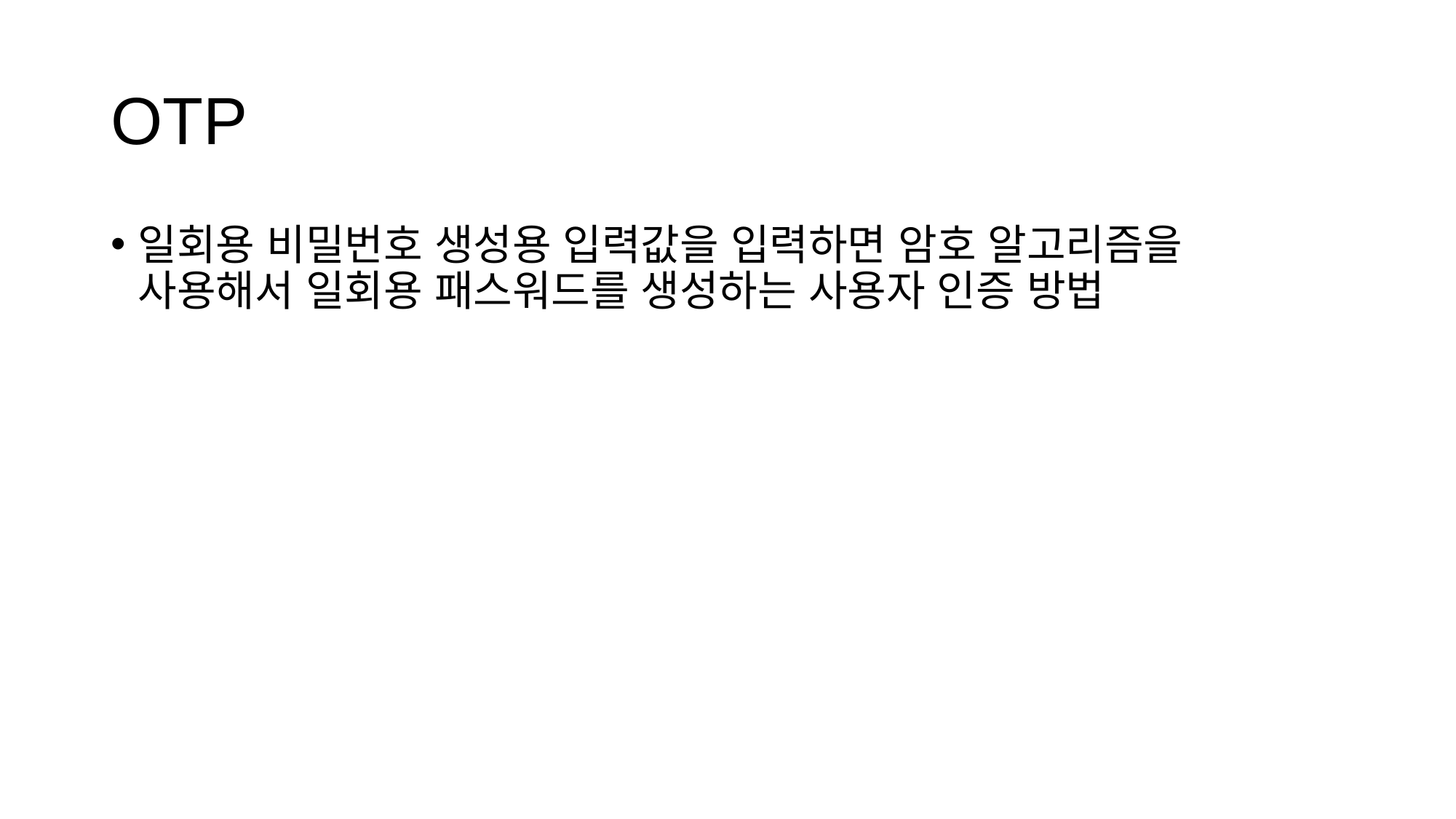

# OTP
일회용 비밀번호 생성용 입력값을 입력하면 암호 알고리즘을 사용해서 일회용 패스워드를 생성하는 사용자 인증 방법